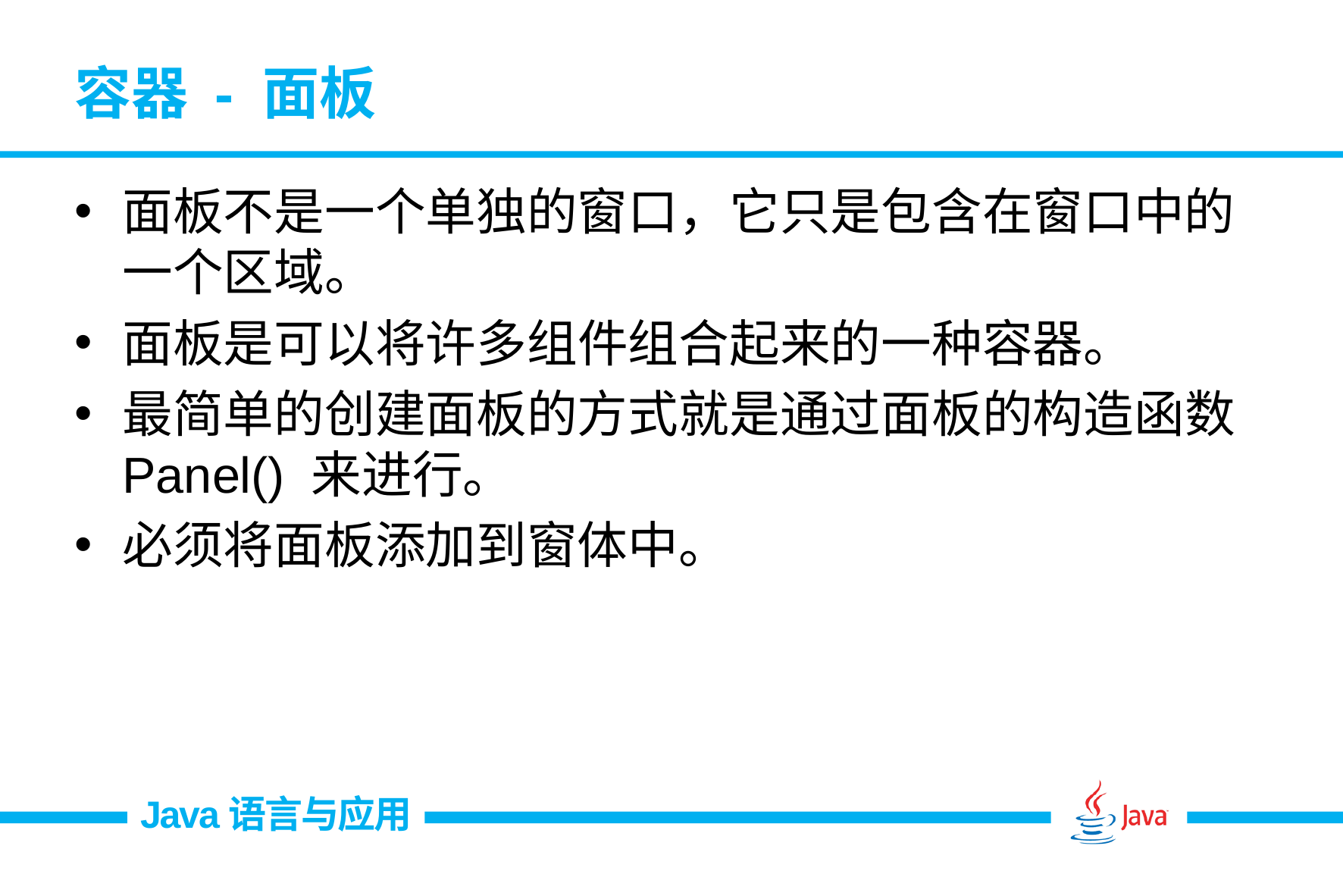

# 容器 - 面板
面板不是一个单独的窗口，它只是包含在窗口中的一个区域。
面板是可以将许多组件组合起来的一种容器。
最简单的创建面板的方式就是通过面板的构造函数 Panel() 来进行。
必须将面板添加到窗体中。